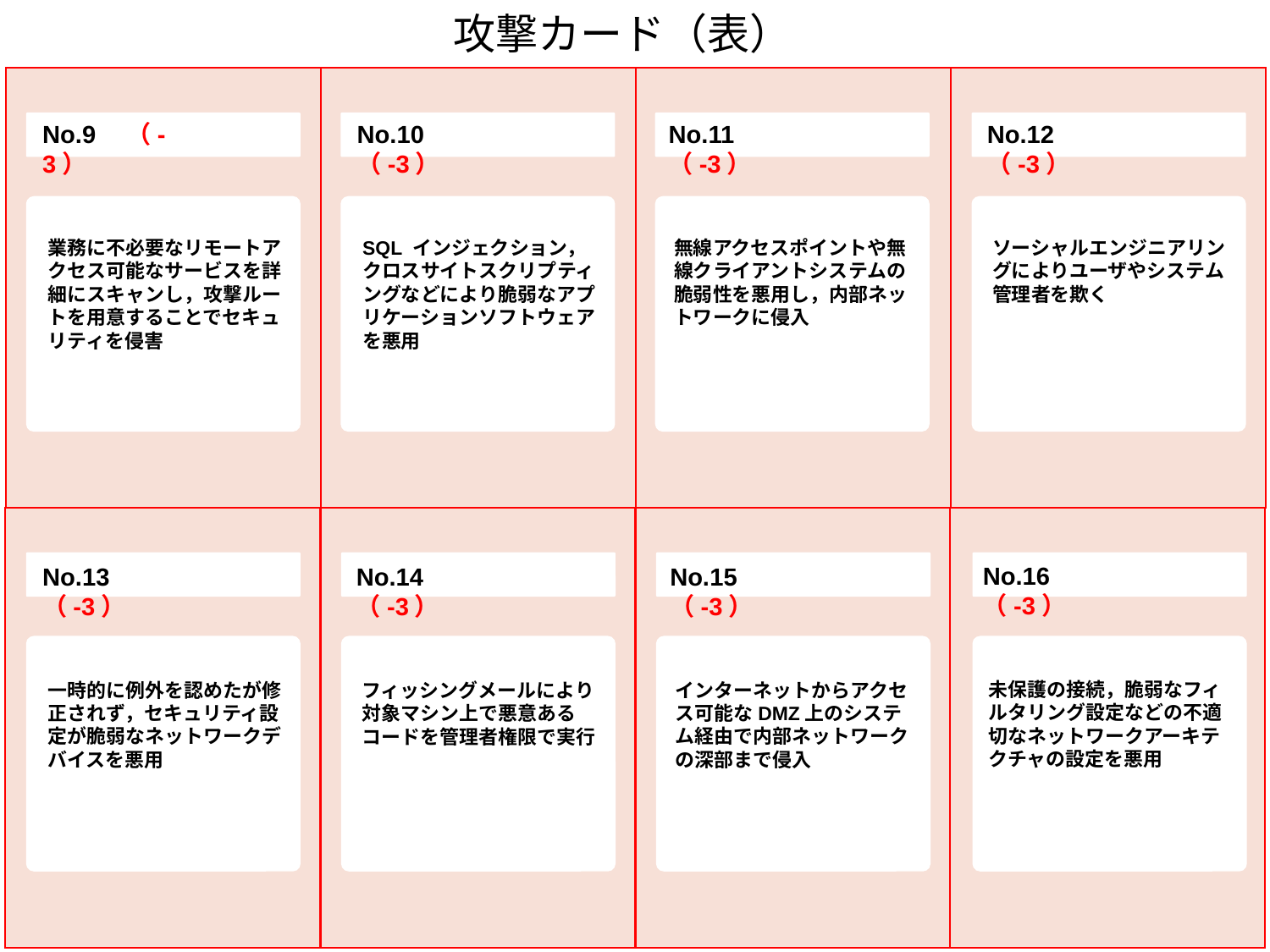

攻撃カード（表）

No.9　（-3）

No.10　（-3）

No.11　（-3）

No.12　（-3）

業務に不必要なリモートアクセス可能なサービスを詳細にスキャンし，攻撃ルートを用意することでセキュリティを侵害
SQL インジェクション，クロスサイトスクリプティングなどにより脆弱なアプリケーションソフトウェアを悪用
無線アクセスポイントや無線クライアントシステムの脆弱性を悪用し，内部ネットワークに侵入
ソーシャルエンジニアリングによりユーザやシステム管理者を欺く

No.16　（-3）
No.13　（-3）
No.14　（-3）
No.15　（-3）

未保護の接続，脆弱なフィルタリング設定などの不適切なネットワークアーキテクチャの設定を悪用
一時的に例外を認めたが修正されず，セキュリティ設定が脆弱なネットワークデバイスを悪用
フィッシングメールにより対象マシン上で悪意あるコードを管理者権限で実行
インターネットからアクセス可能なDMZ上のシステム経由で内部ネットワークの深部まで侵入